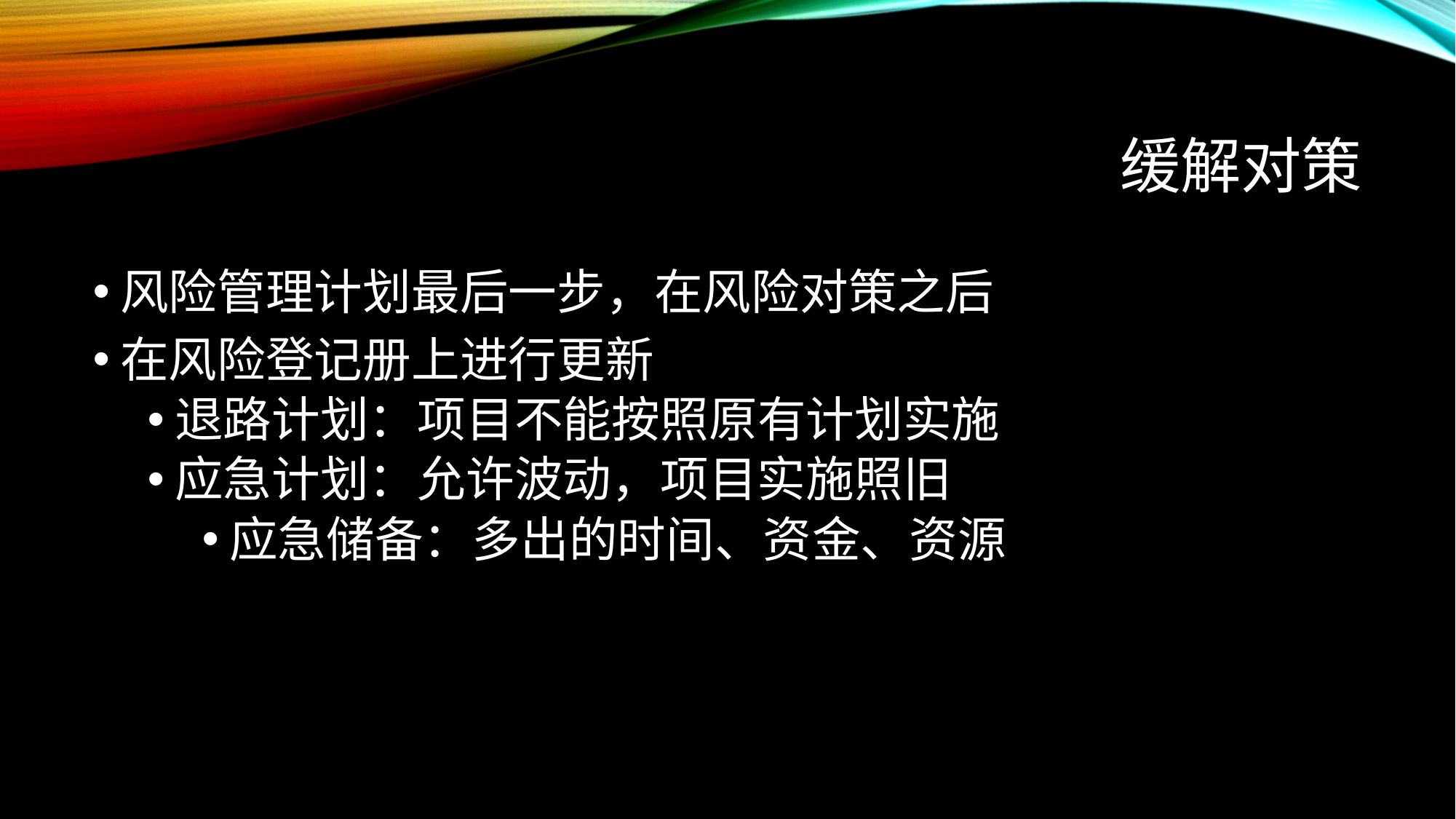

# 缓解对策
风险管理计划最后一步，在风险对策之后
在风险登记册上进行更新
退路计划：项目不能按照原有计划实施
应急计划：允许波动，项目实施照旧
应急储备：多出的时间、资金、资源